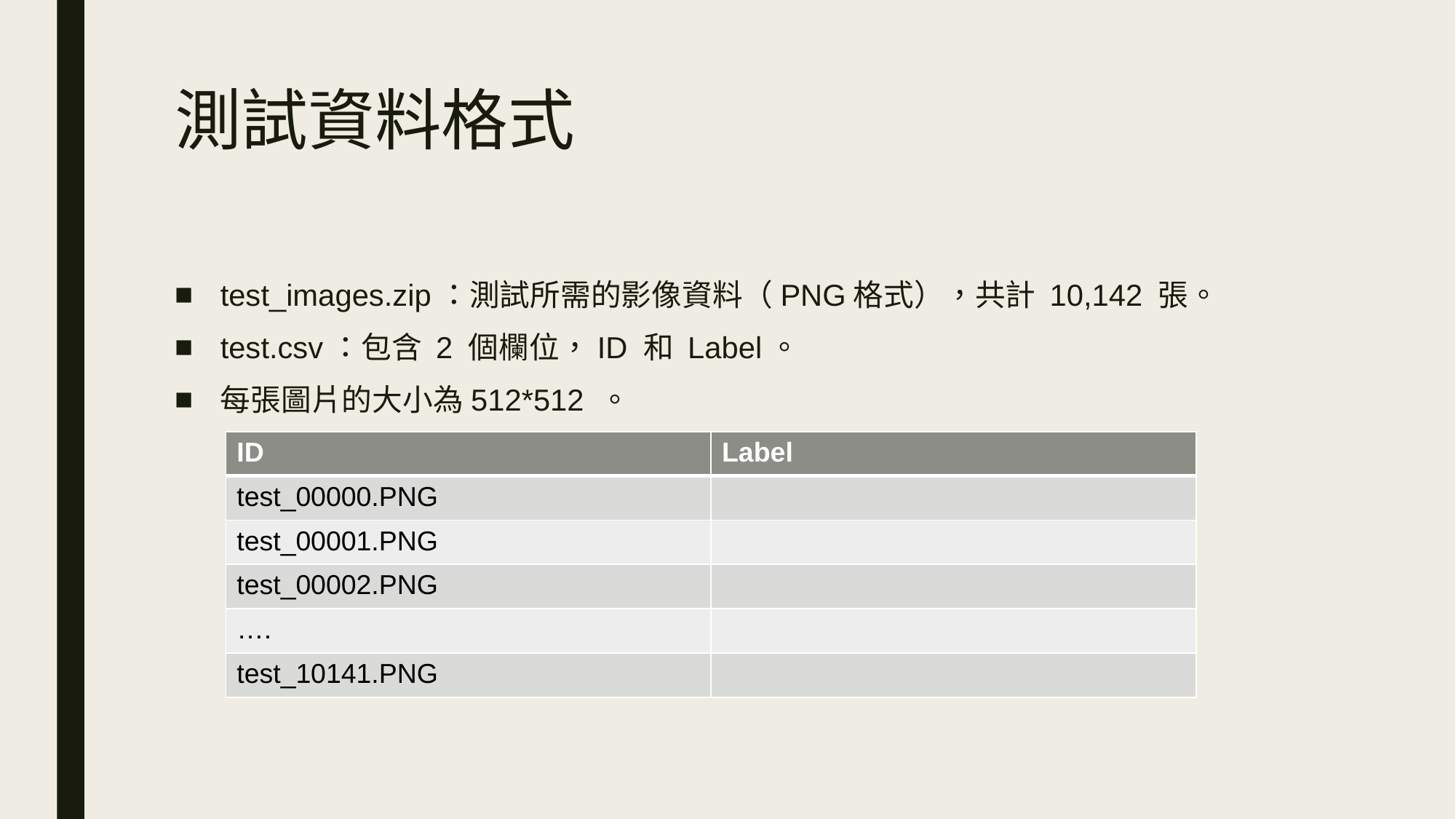

# 測試資料格式
test_images.zip：測試所需的影像資料（PNG格式），共計 10,142 張。
test.csv：包含 2 個欄位，ID 和 Label。
每張圖片的大小為512*512 。

| ID | Label |
| --- | --- |
| test\_00000.PNG |  |
| test\_00001.PNG |  |
| test\_00002.PNG |  |
| …. |  |
| test\_10141.PNG |  |